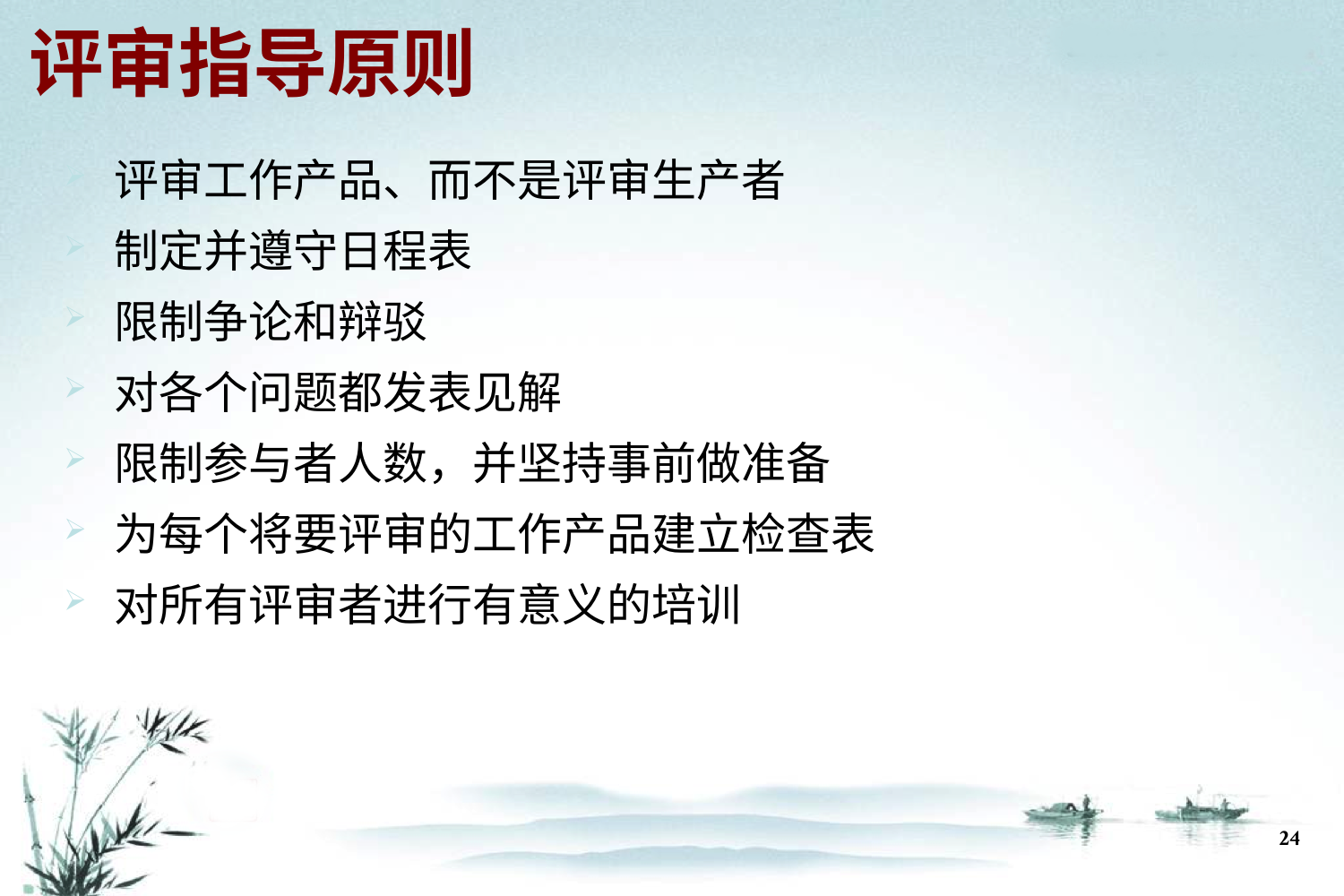

# 评审指导原则
评审工作产品、而不是评审生产者
制定并遵守日程表
限制争论和辩驳
对各个问题都发表见解
限制参与者人数，并坚持事前做准备
为每个将要评审的工作产品建立检查表
对所有评审者进行有意义的培训
24